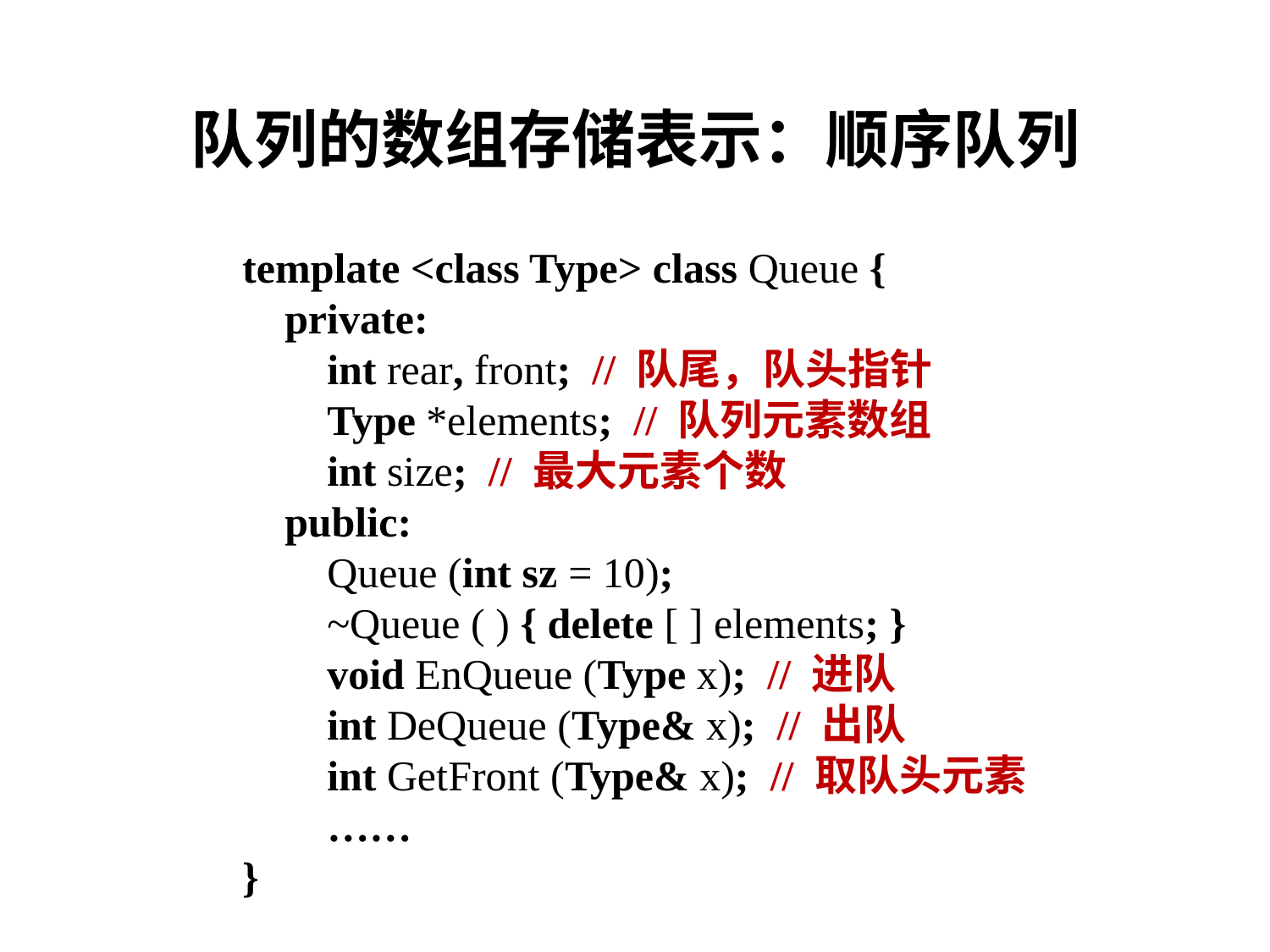

# 队列的数组存储表示：顺序队列
template <class Type> class Queue {
    private:
        int rear, front;  // 队尾，队头指针
        Type *elements;  // 队列元素数组
        int size;  // 最大元素个数
    public:
        Queue (int sz = 10);
        ~Queue ( ) { delete [ ] elements; }
        void EnQueue (Type x);  // 进队
        int DeQueue (Type& x);  // 出队
        int GetFront (Type& x);  // 取队头元素
        ……
}